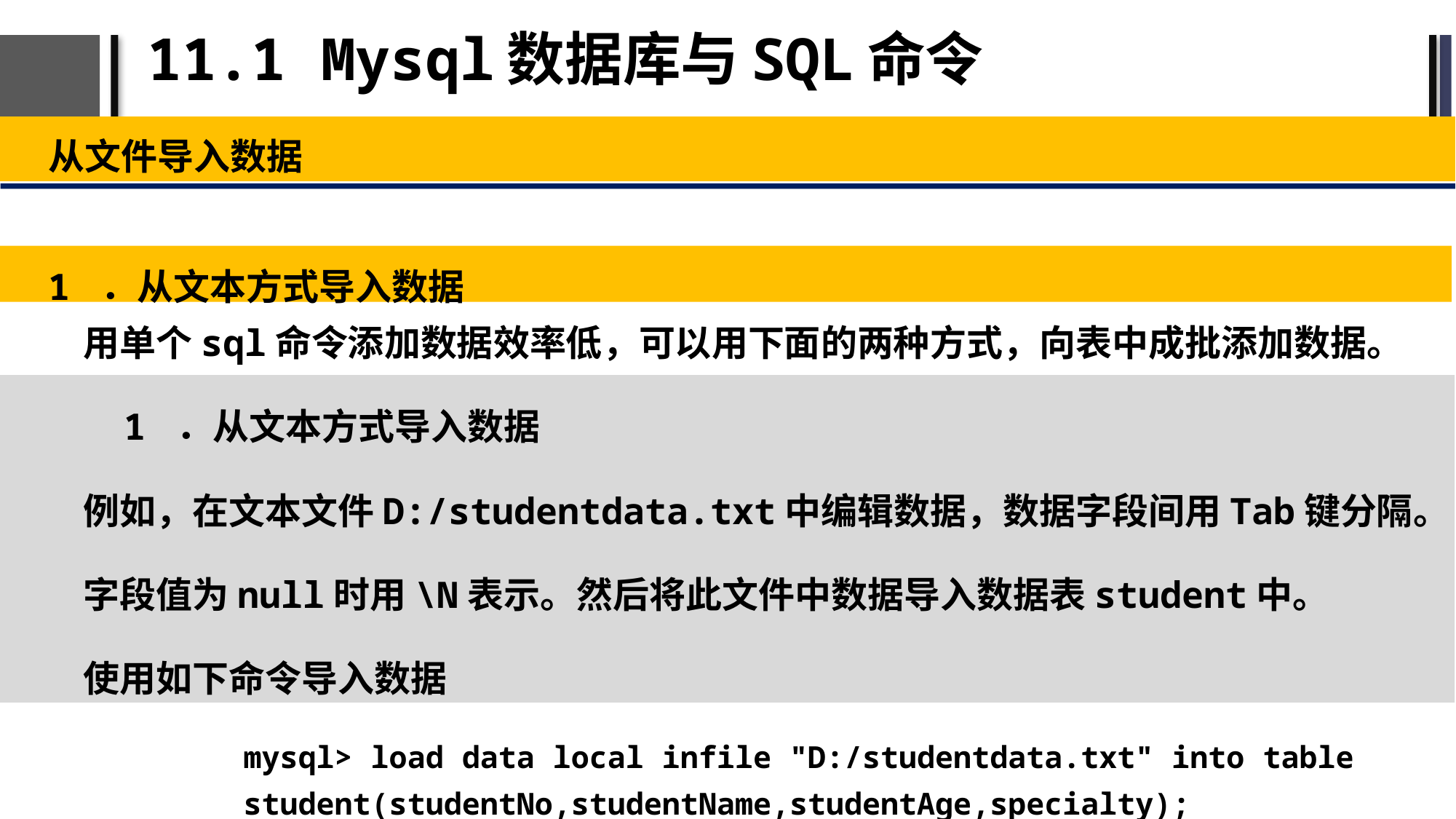

# 11.1 Mysql数据库与SQL命令

从文件导入数据

1 ．从文本方式导入数据

用单个sql命令添加数据效率低，可以用下面的两种方式，向表中成批添加数据。
1 ．从文本方式导入数据
例如，在文本文件D:/studentdata.txt中编辑数据，数据字段间用Tab键分隔。
字段值为null时用\N表示。然后将此文件中数据导入数据表student中。
使用如下命令导入数据
mysql> load data local infile "D:/studentdata.txt" into table student(studentNo,studentName,studentAge,specialty);